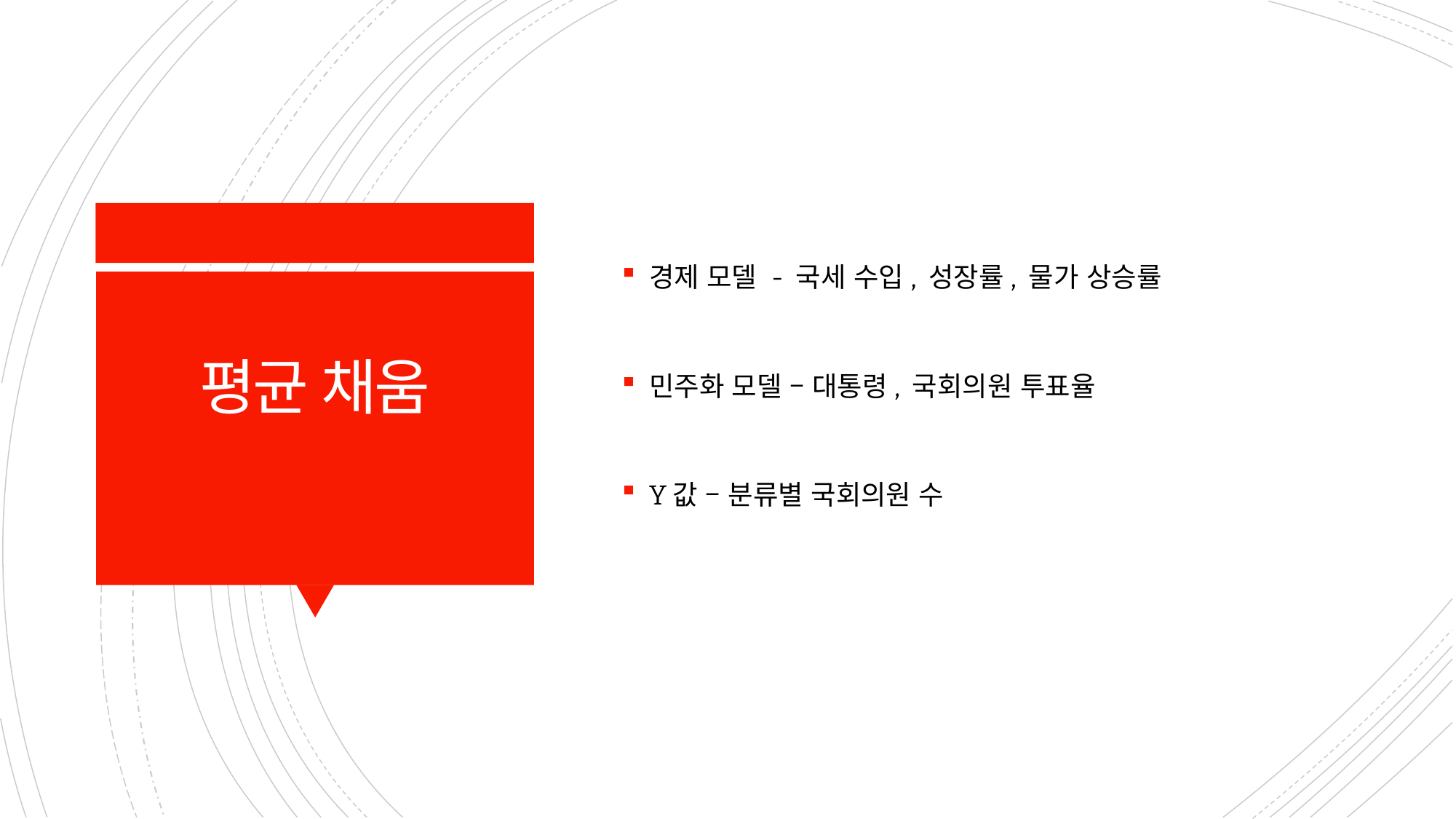

경제 모델 - 국세 수입, 성장률, 물가 상승률

민주화 모델 – 대통령, 국회의원 투표율

Y값 – 분류별 국회의원 수

# 평균 채움